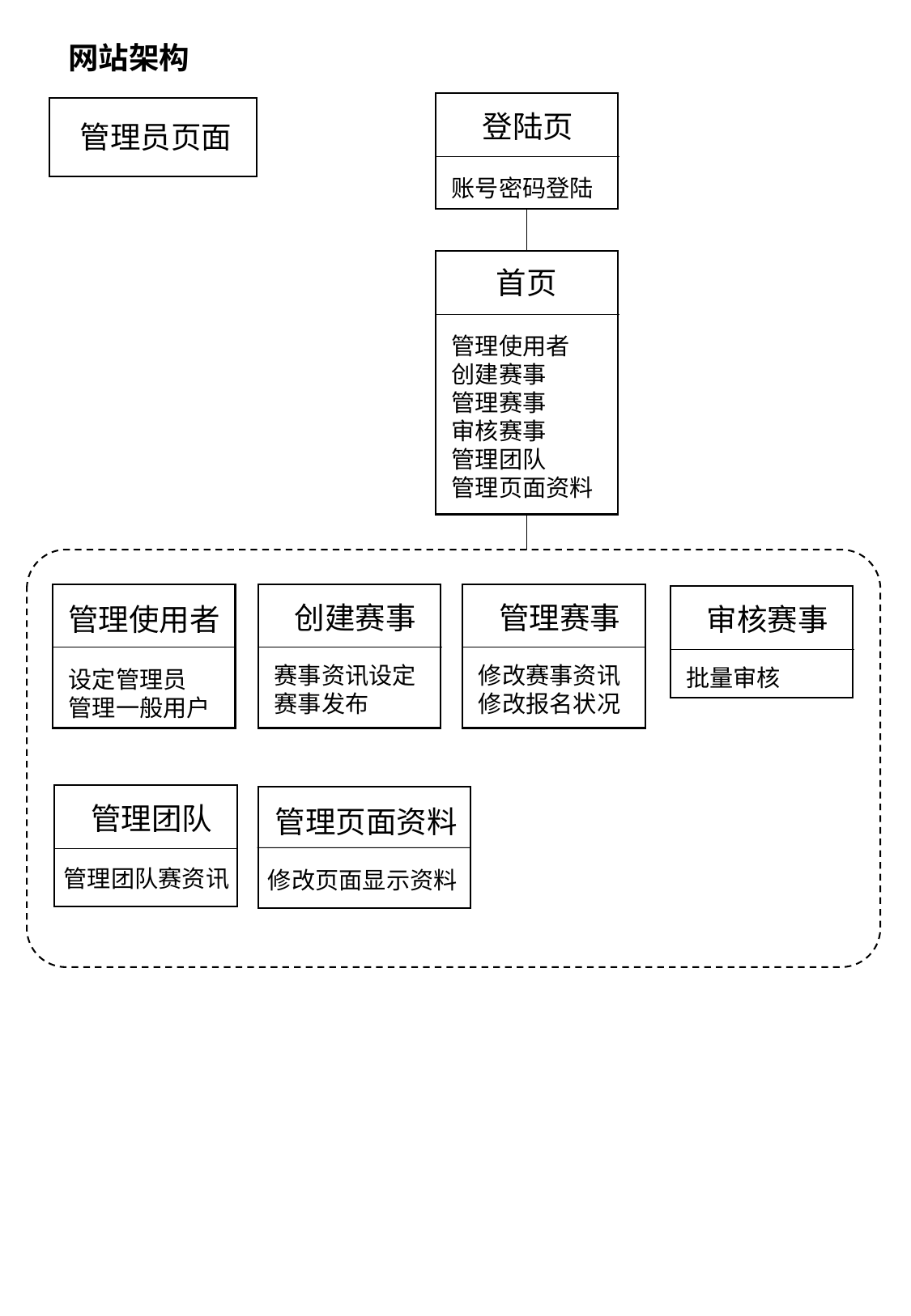

网站架构

登陆页
管理员页面
账号密码登陆

首页
管理使用者
创建赛事
管理赛事
审核赛事
管理团队
管理页面资料

创建赛事
管理赛事
审核赛事
管理使用者
赛事资讯设定
赛事发布
修改赛事资讯
修改报名状况
批量审核
设定管理员
管理一般用户

管理团队
管理页面资料
管理团队赛资讯
修改页面显示资料